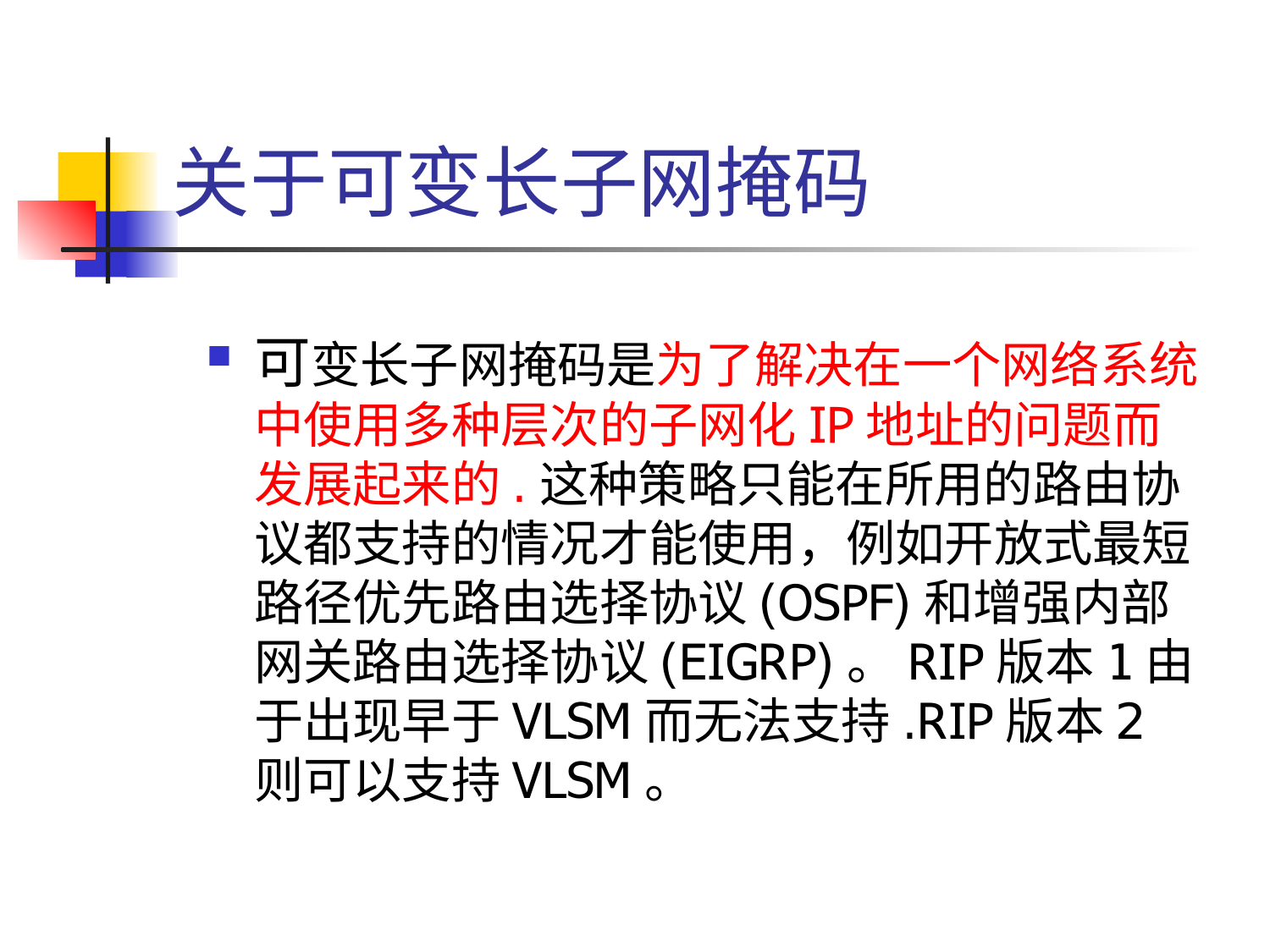

# 关于可变长子网掩码
可变长子网掩码是为了解决在一个网络系统中使用多种层次的子网化IP地址的问题而发展起来的.这种策略只能在所用的路由协议都支持的情况才能使用，例如开放式最短路径优先路由选择协议(OSPF)和增强内部网关路由选择协议(EIGRP)。RIP版本1由于出现早于VLSM而无法支持.RIP版本2则可以支持VLSM。